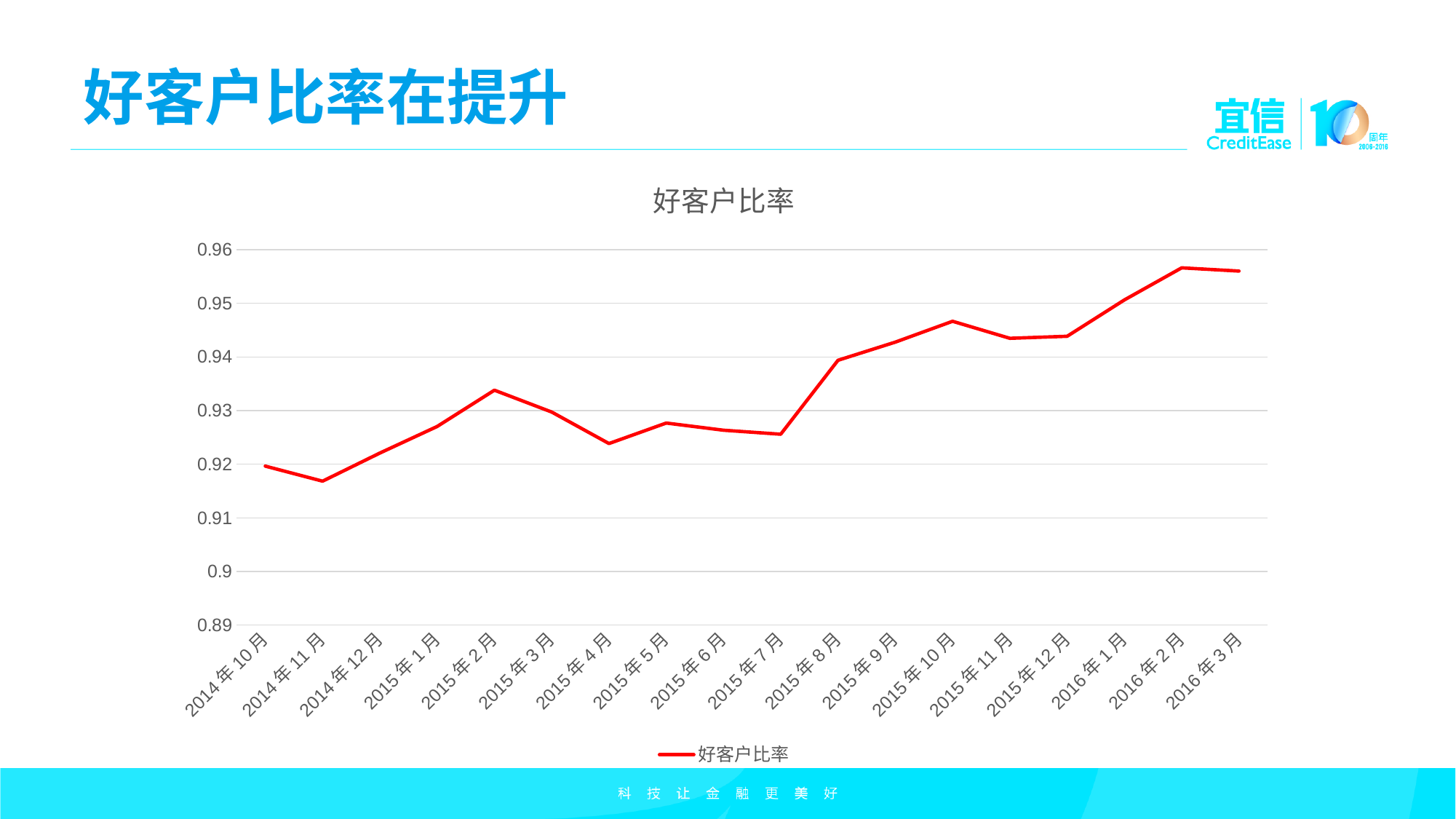

# 好客户比率在提升

### Chart: 好客户比率

| Category | 好客户比率 |
|---|---|
| 41913.0 | 0.919638840691472 |
| 41944.0 | 0.916828134082542 |
| 41974.0 | 0.922080865894086 |
| 42005.0 | 0.927029608404966 |
| 42036.0 | 0.933790856127184 |
| 42064.0 | 0.929725839167702 |
| 42095.0 | 0.92385374347069 |
| 42125.0 | 0.927674203358455 |
| 42156.0 | 0.926331360946745 |
| 42186.0 | 0.925591303070368 |
| 42217.0 | 0.939370961360938 |
| 42248.0 | 0.942750154416306 |
| 42278.0 | 0.946641944787803 |
| 42309.0 | 0.943464752986478 |
| 42339.0 | 0.943845120046493 |
| 42370.0 | 0.950619408121128 |
| 42401.0 | 0.95659628225952 |
| 42430.0 | 0.955995698153791 |